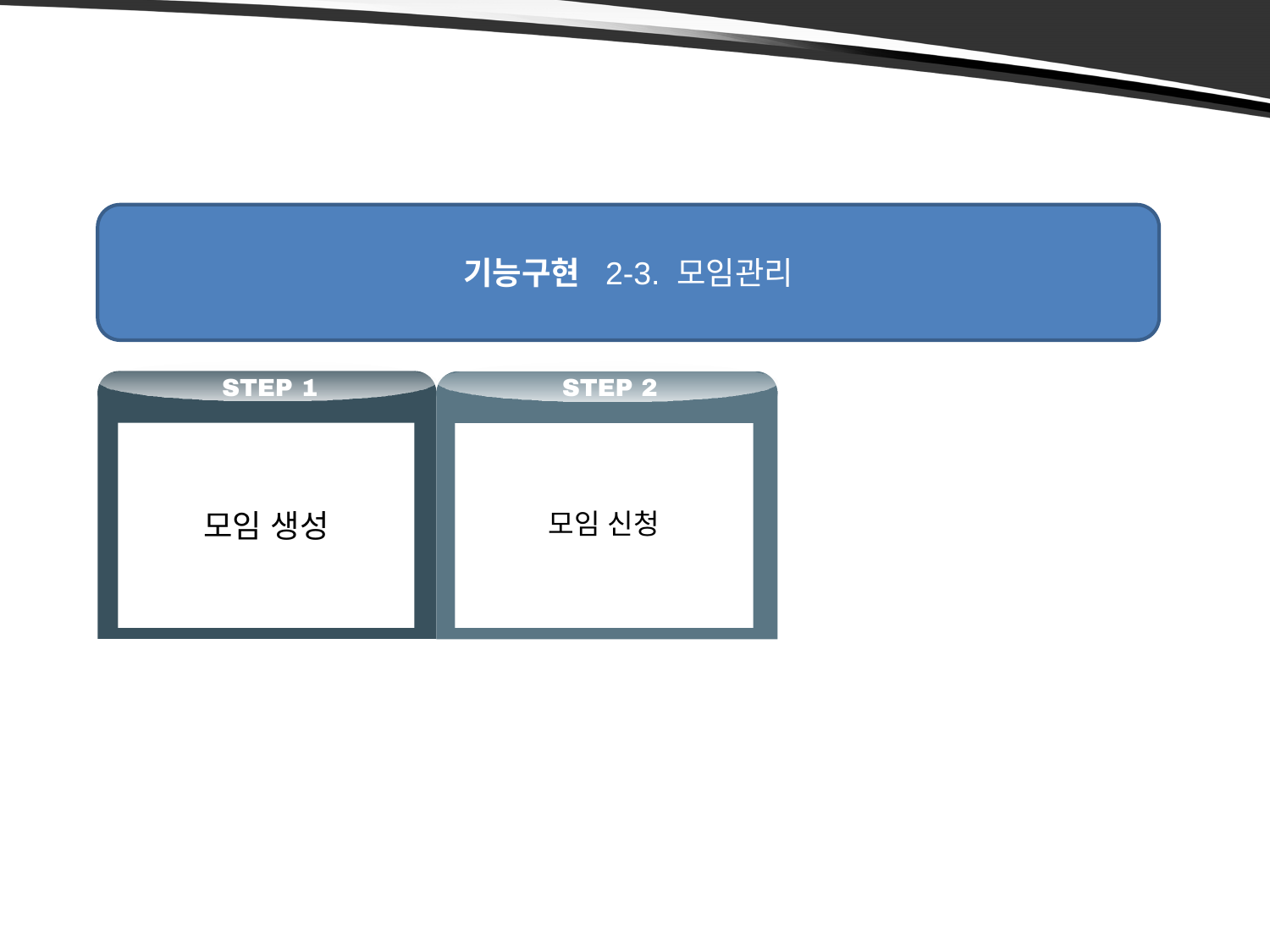

기능구현  2-3. 모임관리

STEP 1

모임 생성

STEP 2

모임 신청
1